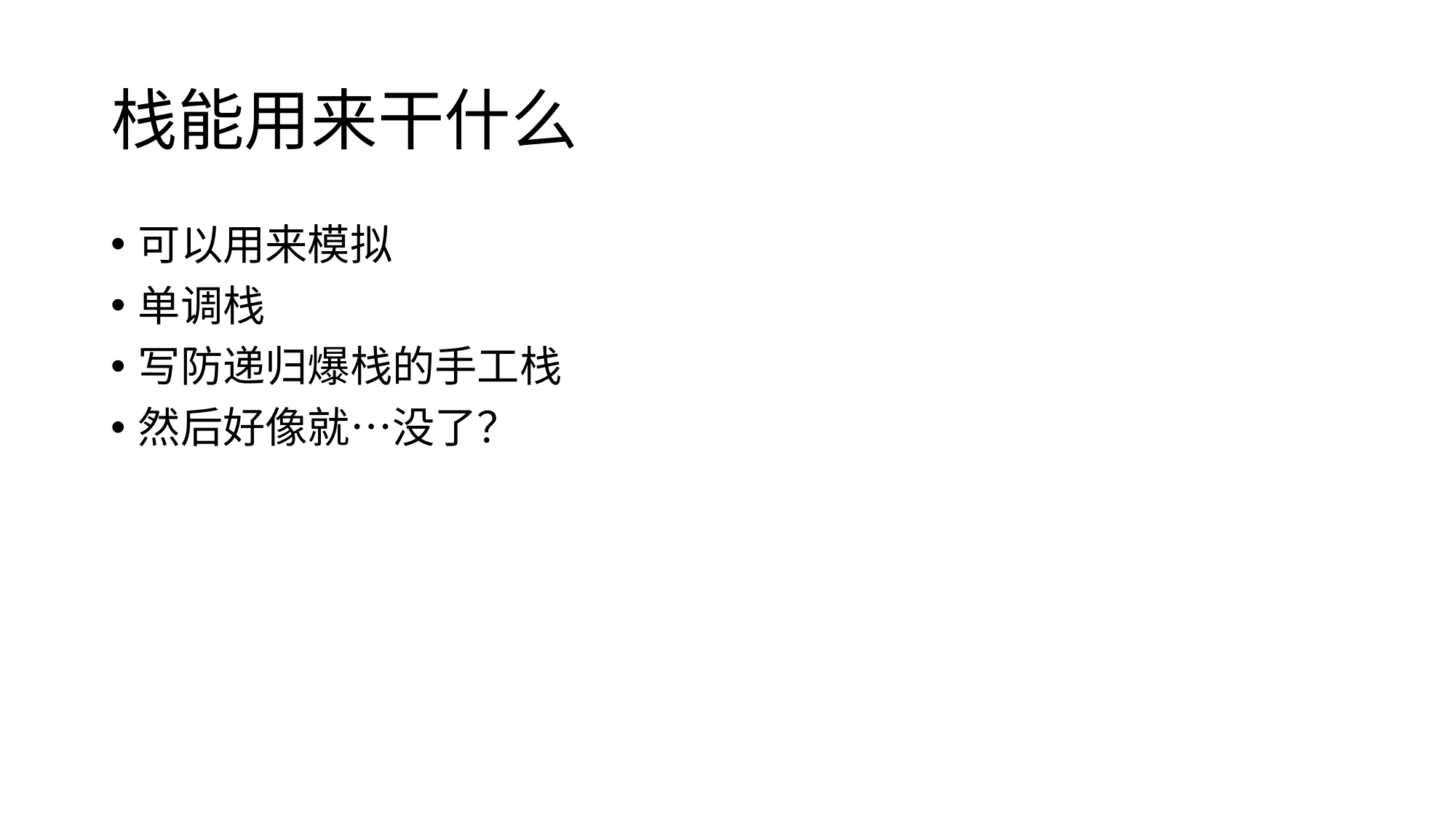

# 栈能用来干什么
可以用来模拟
单调栈
写防递归爆栈的手工栈
然后好像就…没了？